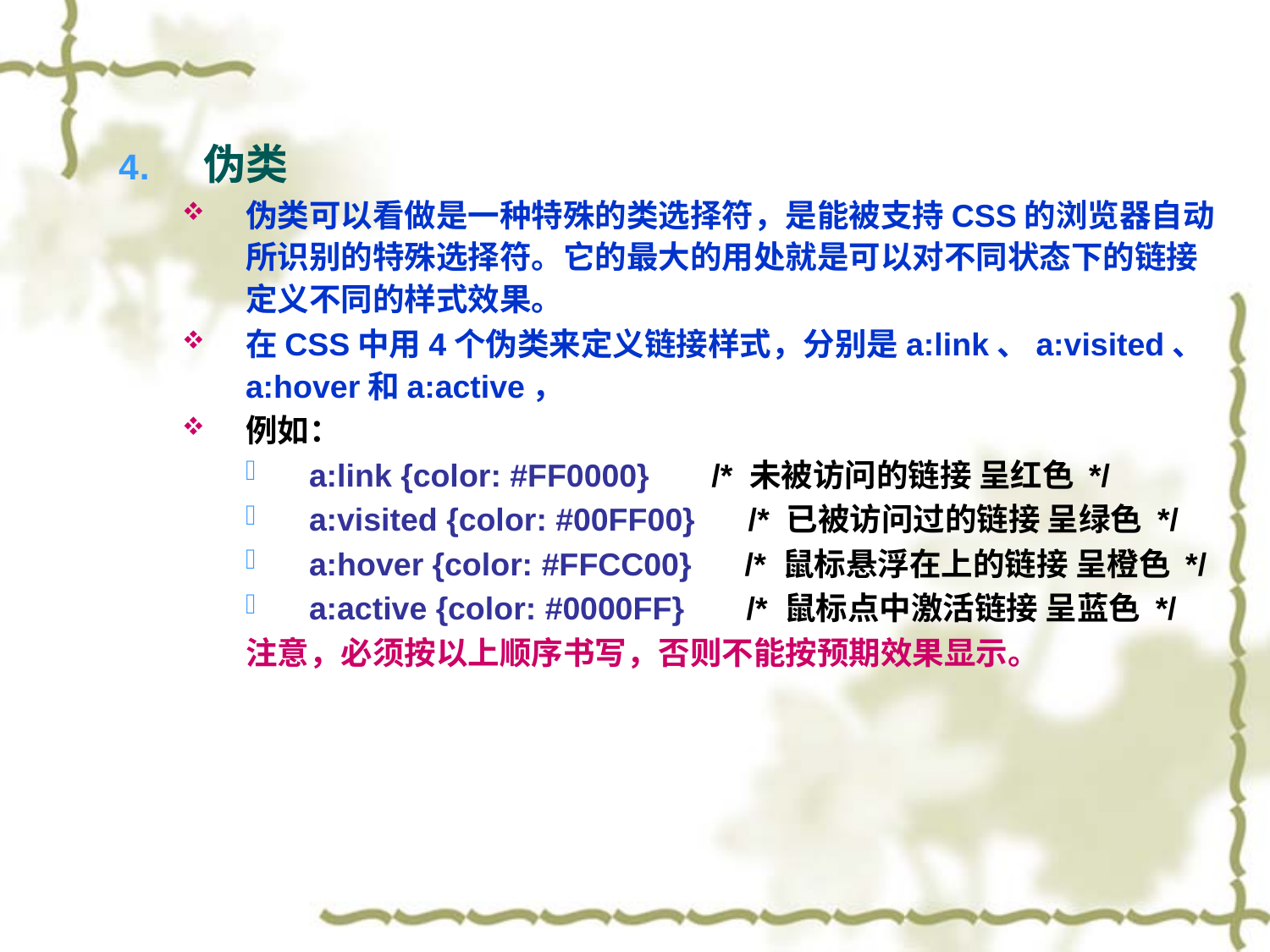

伪类
伪类可以看做是一种特殊的类选择符，是能被支持CSS的浏览器自动所识别的特殊选择符。它的最大的用处就是可以对不同状态下的链接定义不同的样式效果。
在CSS中用4个伪类来定义链接样式，分别是a:link、a:visited、a:hover和a:active，
例如：
a:link {color: #FF0000}       /* 未被访问的链接 呈红色 */
a:visited {color: #00FF00}      /* 已被访问过的链接 呈绿色 */
a:hover {color: #FFCC00}      /* 鼠标悬浮在上的链接 呈橙色 */
a:active {color: #0000FF}       /* 鼠标点中激活链接 呈蓝色 */
注意，必须按以上顺序书写，否则不能按预期效果显示。